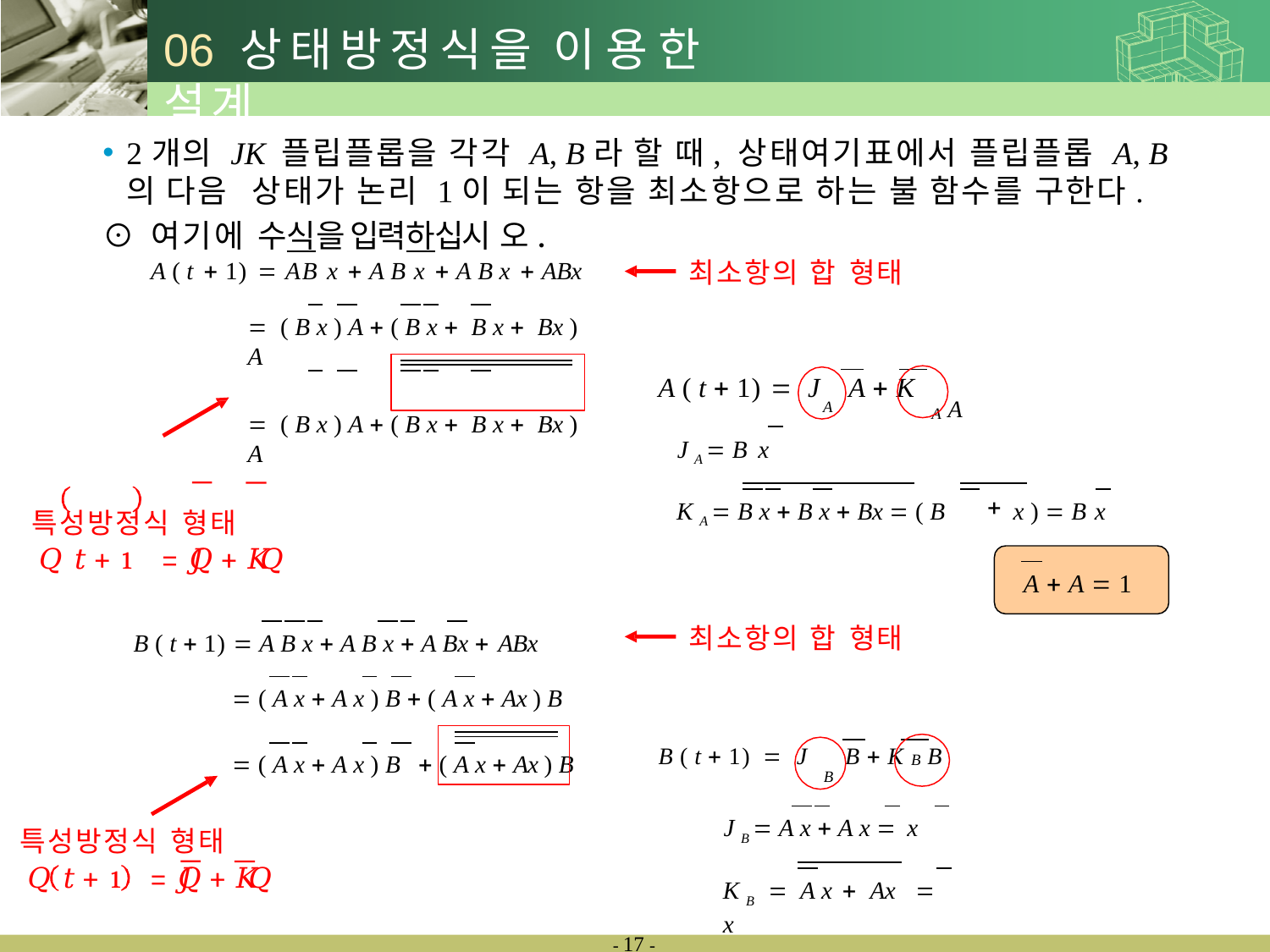

# 06	상태방정식을 이용한 설계
2개의 JK 플립플롭을 각각 A, B라 할 때, 상태여기표에서 플립플롭 A, B의 다음  상태가 논리 1이 되는 항을 최소항으로 하는 불 함수를 구한다.
⊙ 여기에 수식을 입력하십시 오.
A ( t + 1) = AB x + A B x + A B x + ABx
최소항의 합 형태

=  ( B x ) A + ( B x + B x + Bx )  A

=  ( B x ) A + ( B x + B x + Bx )  A

특성방정식 형태
𝑄 𝑡 + 1	= 𝐽𝑄 + 𝐾𝑄

A ( t + 1) =  J	A + K
A

J A = B x
A A

K A = B x + B x + Bx = ( B
x ) = B x

A + A = 1
최소항의 합 형태

B ( t + 1) = A B x + A B x + A Bx + ABx
= ( A x + A x ) B + ( A x + Ax ) B

B ( t + 1) =  J	B + K B B
B
= ( A x + A x ) B

특성방정식 형태
𝑄 𝑡 + 1	= 𝐽𝑄 + 𝐾𝑄
+ ( A x + Ax ) B

J B = A x + A x = x

K B    =  A x +  Ax	= x
- 17 -